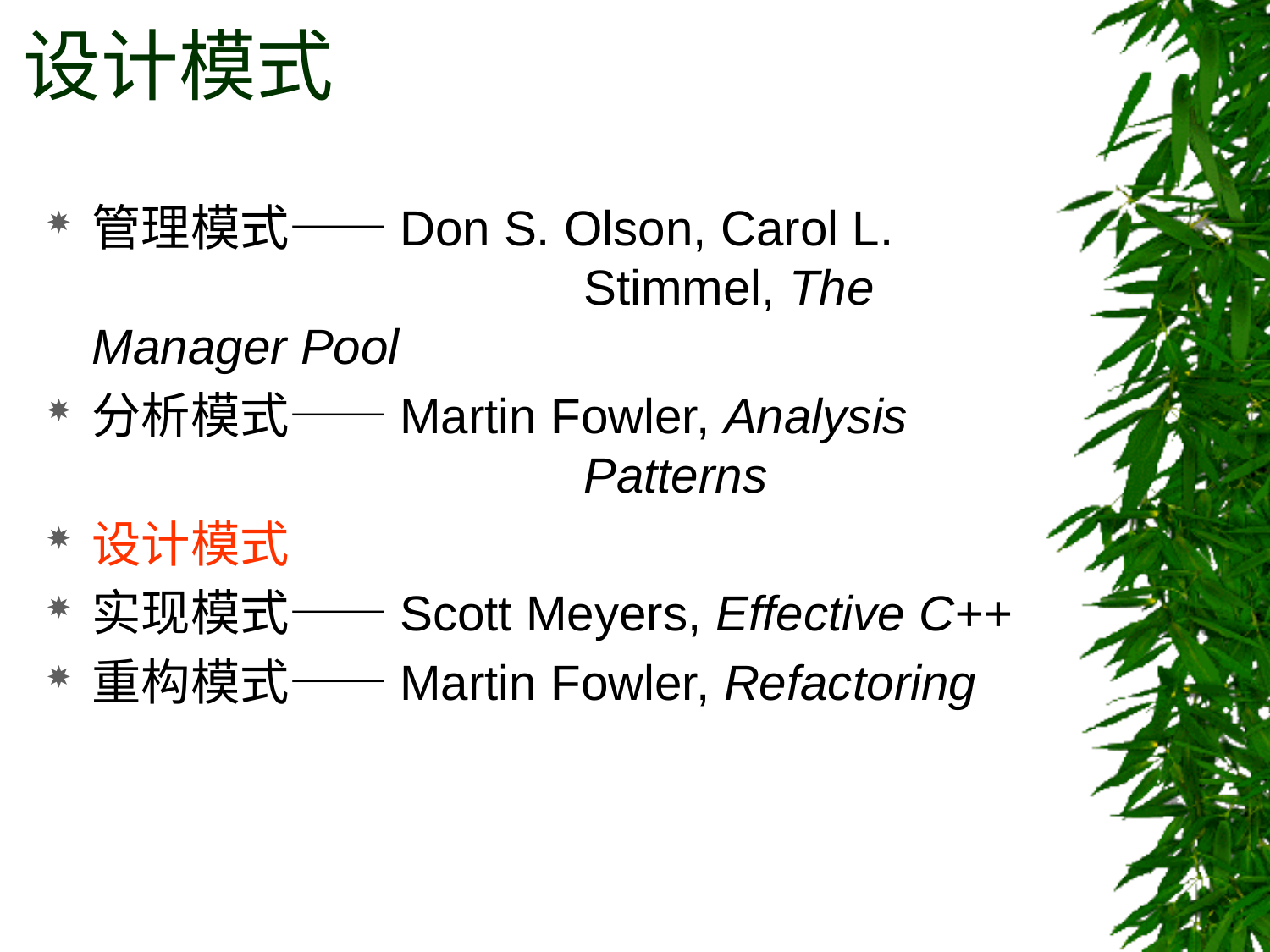

# 设计模式
管理模式——Don S. Olson, Carol L. 				　　Stimmel, The Manager Pool
分析模式——Martin Fowler, Analysis 				　　Patterns
设计模式
实现模式——Scott Meyers, Effective C++
重构模式——Martin Fowler, Refactoring